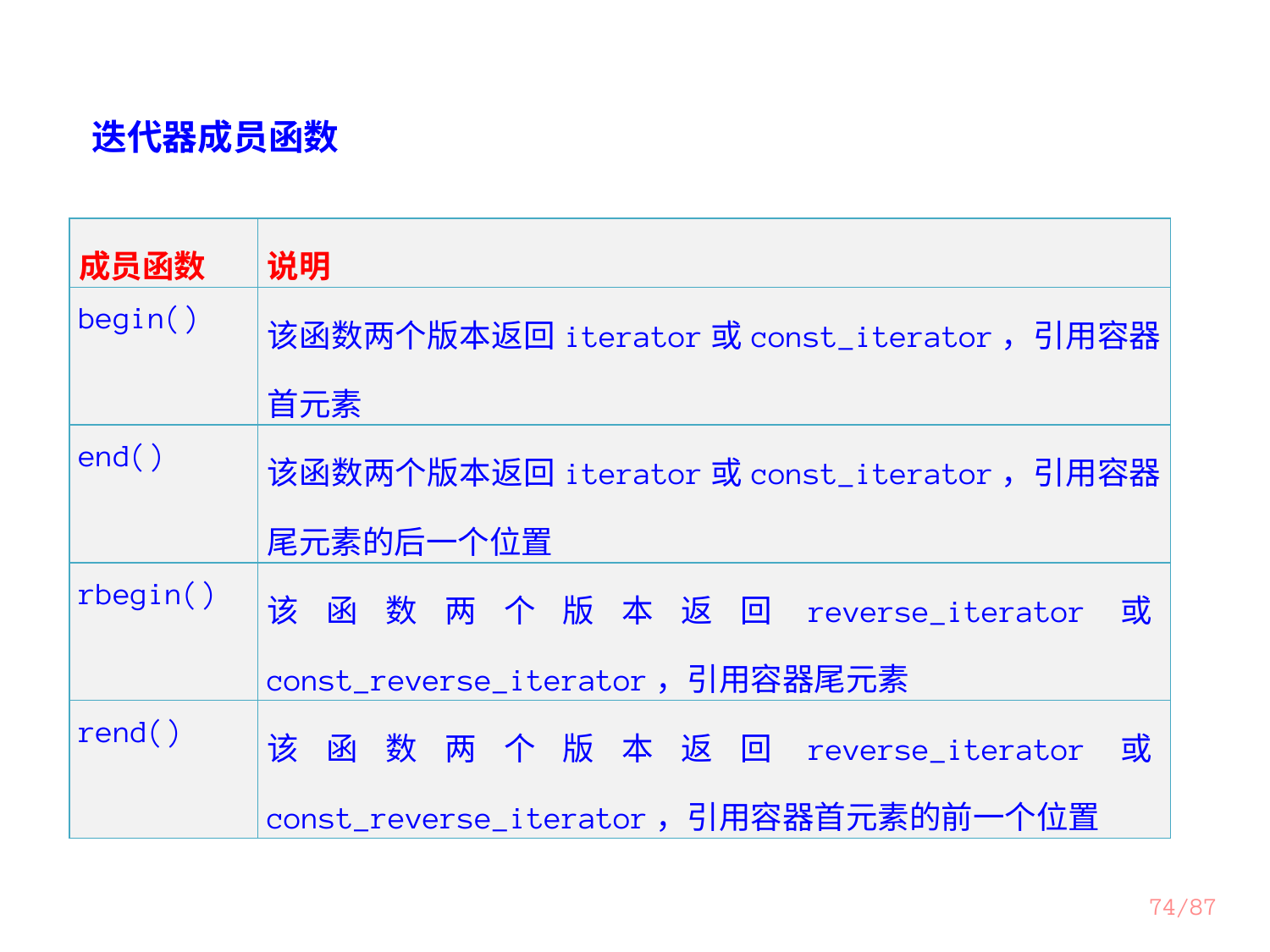

迭代器成员函数
| 成员函数 | 说明 |
| --- | --- |
| begin() | 该函数两个版本返回iterator或const\_iterator，引用容器首元素 |
| end() | 该函数两个版本返回iterator或const\_iterator，引用容器尾元素的后一个位置 |
| rbegin() | 该函数两个版本返回reverse\_iterator或const\_reverse\_iterator，引用容器尾元素 |
| rend() | 该函数两个版本返回reverse\_iterator或const\_reverse\_iterator，引用容器首元素的前一个位置 |
74/87